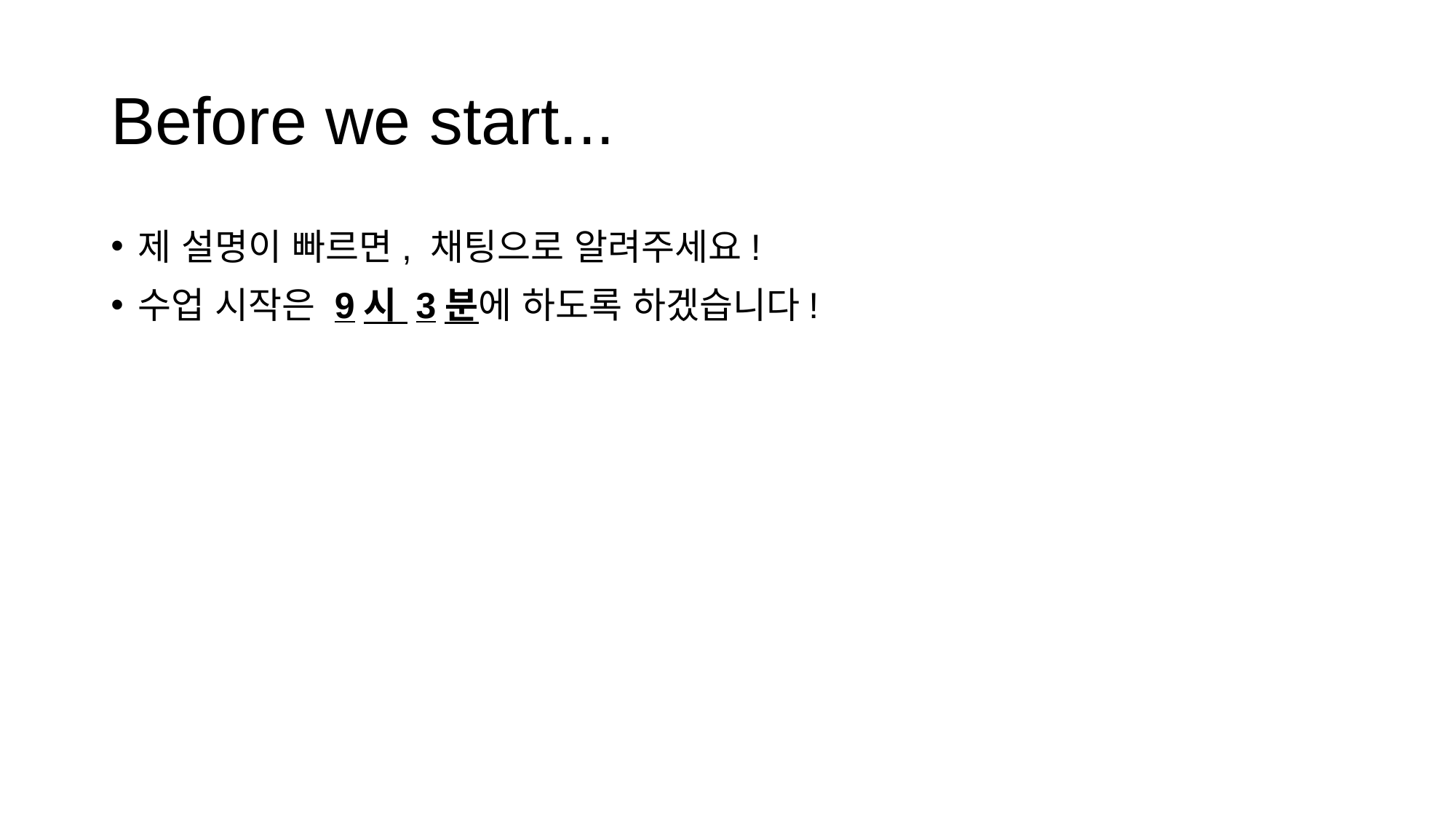

# Before we start...
제 설명이 빠르면, 채팅으로 알려주세요!
수업 시작은 9시 3분에 하도록 하겠습니다!